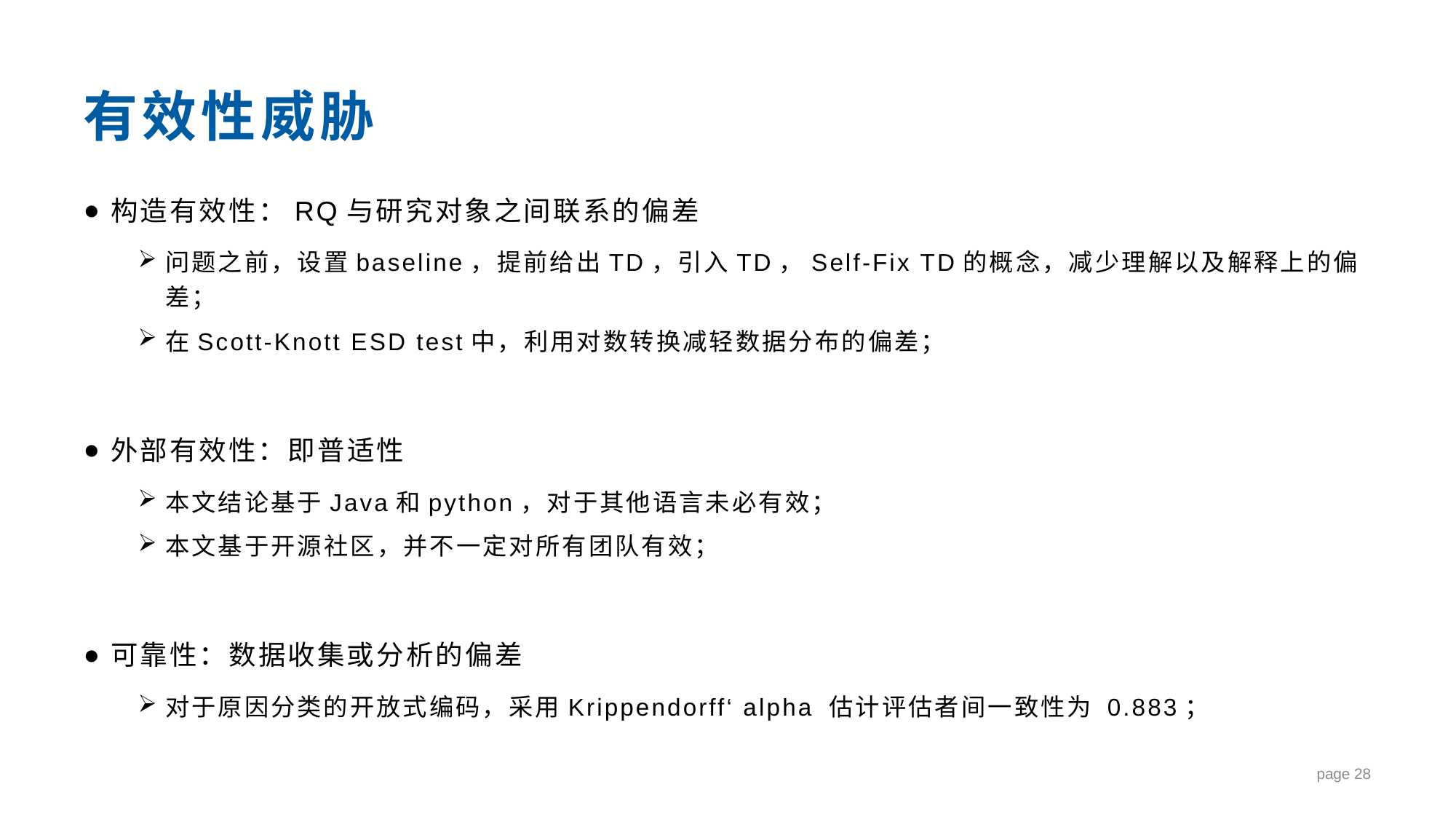

# 有效性威胁
构造有效性：RQ与研究对象之间联系的偏差
问题之前，设置baseline，提前给出TD，引入TD，Self-Fix TD的概念，减少理解以及解释上的偏差；
在Scott-Knott ESD test中，利用对数转换减轻数据分布的偏差；

外部有效性：即普适性
本文结论基于Java和python，对于其他语言未必有效；
本文基于开源社区，并不一定对所有团队有效；

可靠性：数据收集或分析的偏差
对于原因分类的开放式编码，采用Krippendorff‘ alpha 估计评估者间一致性为 0.883；
page 28